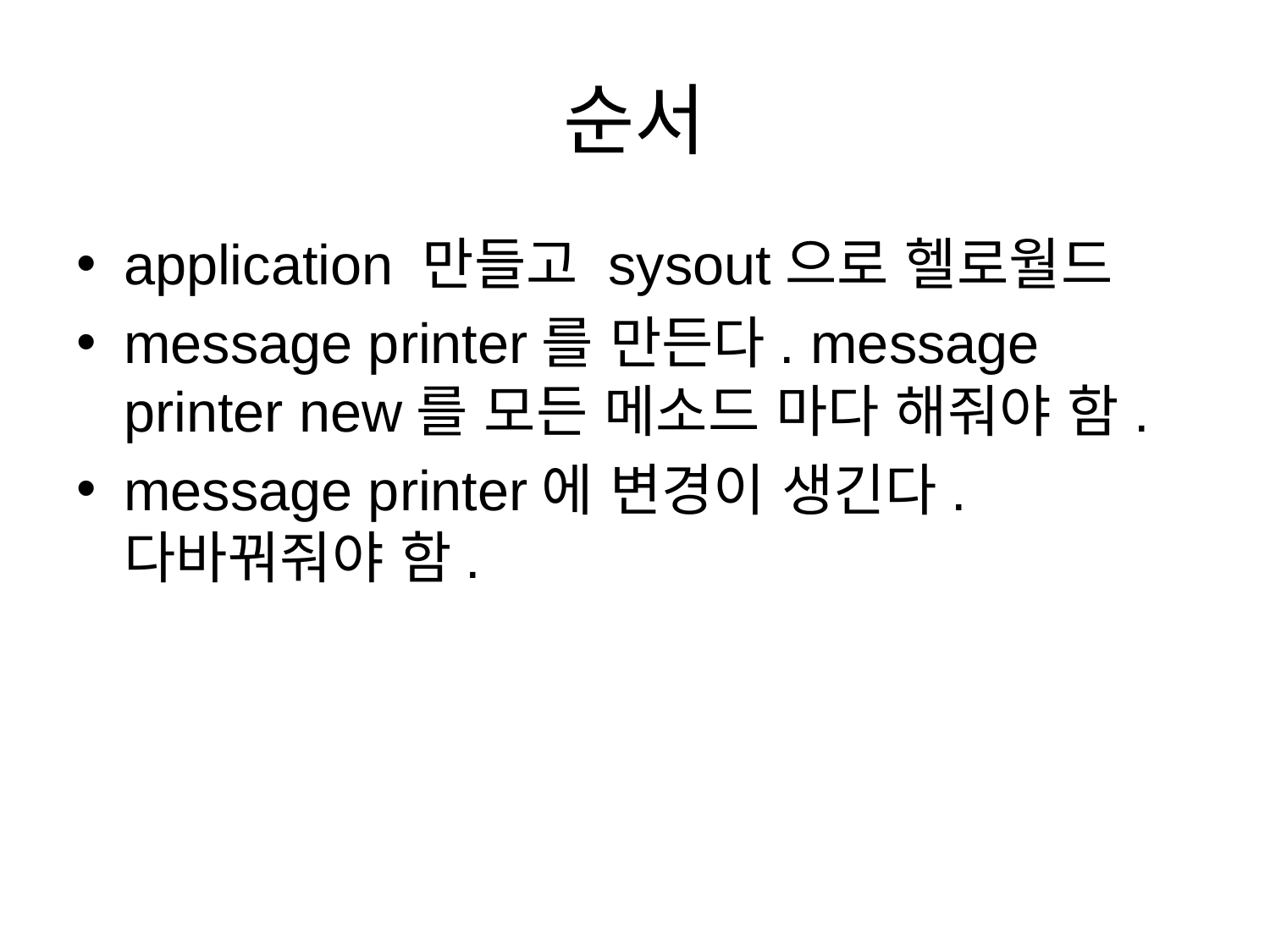

# 순서
application 만들고 sysout으로 헬로월드
message printer를 만든다. message printer new를 모든 메소드 마다 해줘야 함.
message printer에 변경이 생긴다. 다바꿔줘야 함.